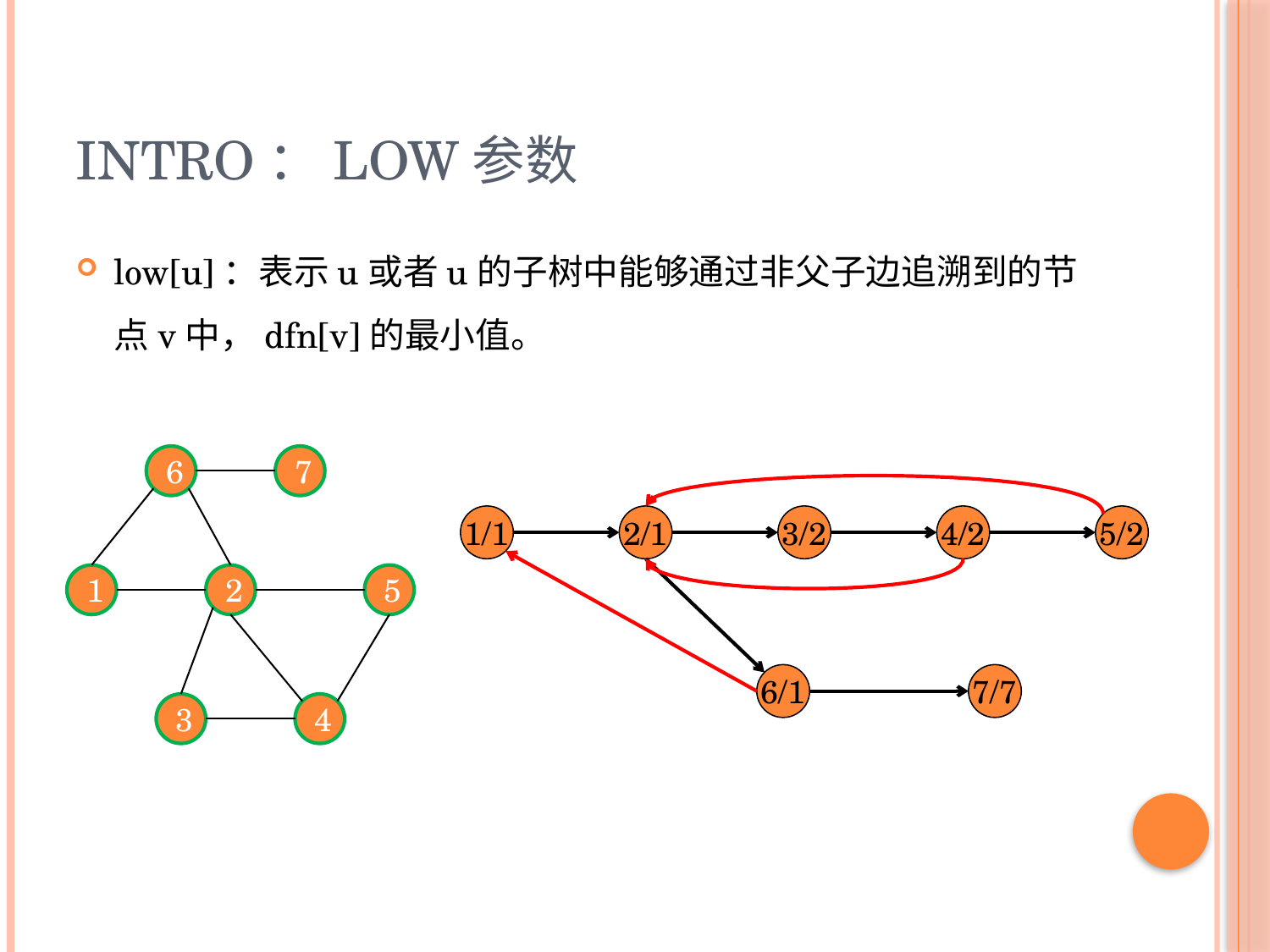

# Intro：low参数
low[u]：表示u或者u的子树中能够通过非父子边追溯到的节点v中，dfn[v]的最小值。
6
7
1
2
5
3
4
1/1
2/1
3/2
4/2
5/2
6/1
7/7